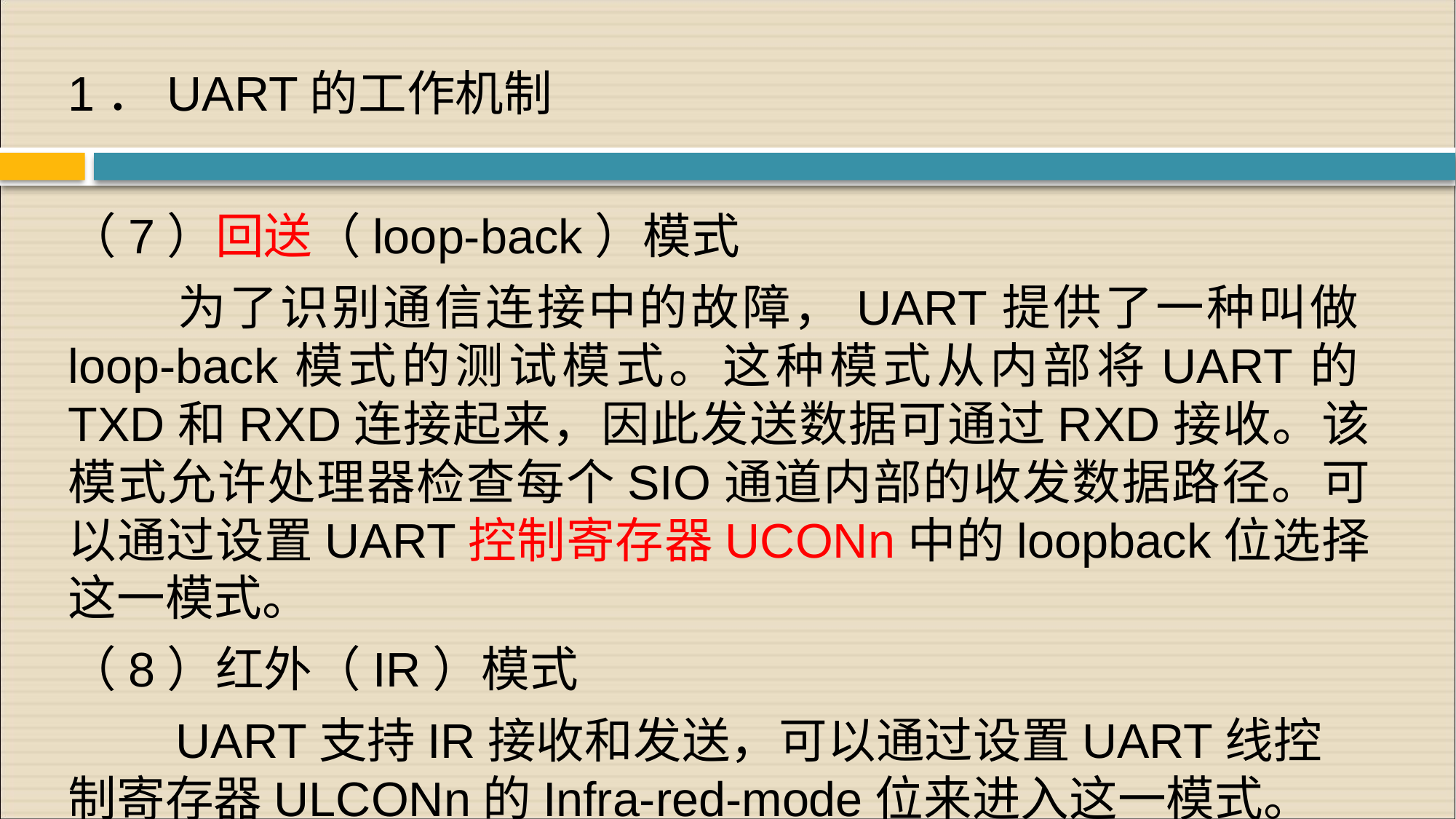

1．UART的工作机制

（7）回送（loop-back）模式
       为了识别通信连接中的故障，UART提供了一种叫做loop-back模式的测试模式。这种模式从内部将UART的TXD和RXD连接起来，因此发送数据可通过RXD接收。该模式允许处理器检查每个SIO通道内部的收发数据路径。可以通过设置UART控制寄存器UCONn中的loopback位选择这一模式。
（8）红外（IR）模式
        UART支持IR接收和发送，可以通过设置UART线控制寄存器ULCONn的Infra-red-mode位来进入这一模式。